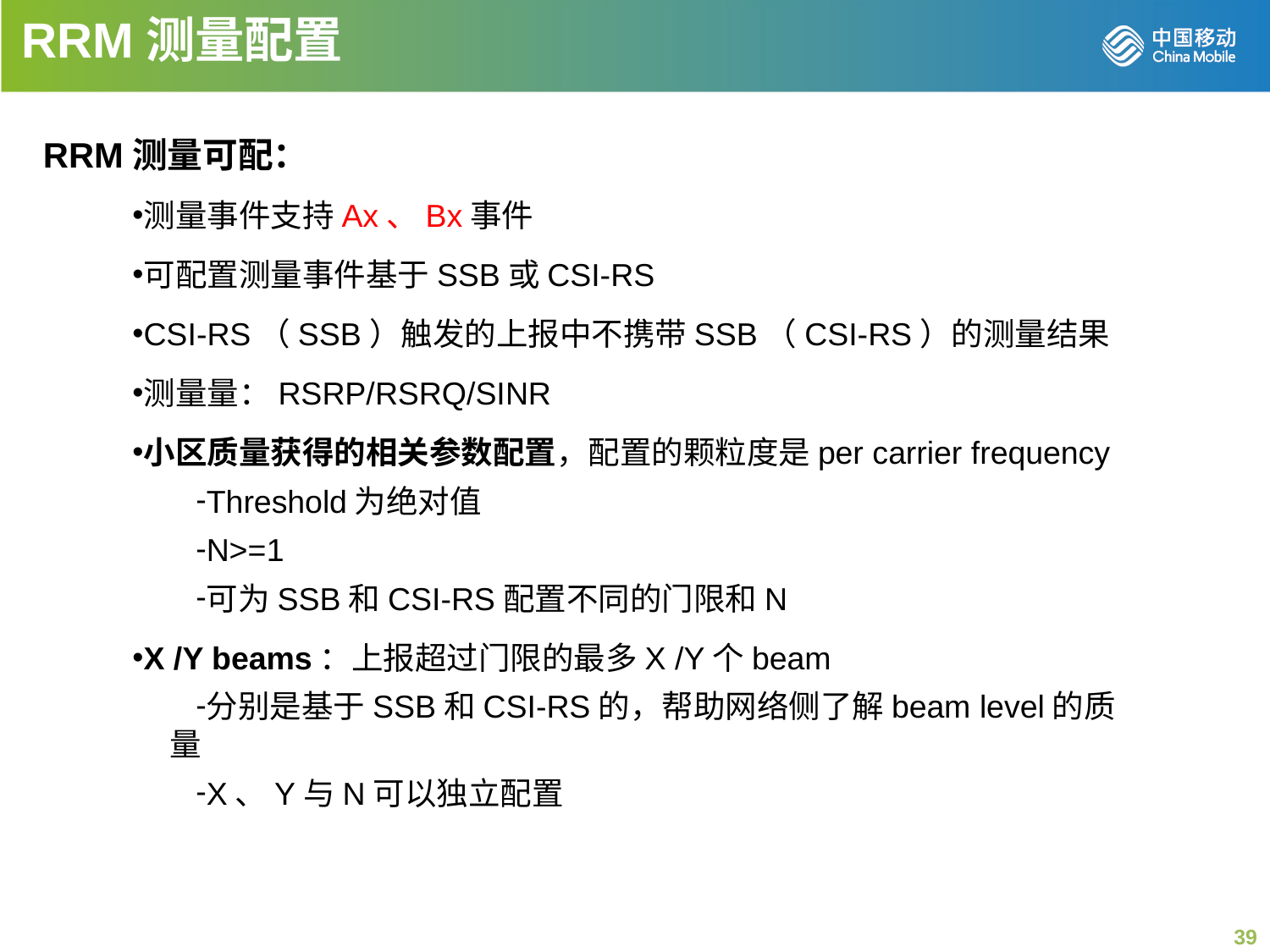

RRM测量配置
RRM测量可配：
测量事件支持Ax、Bx事件
可配置测量事件基于SSB或CSI-RS
CSI-RS（SSB）触发的上报中不携带SSB（CSI-RS）的测量结果
测量量：RSRP/RSRQ/SINR
小区质量获得的相关参数配置，配置的颗粒度是per carrier frequency
Threshold为绝对值
N>=1
可为SSB和CSI-RS配置不同的门限和N
X /Y beams：上报超过门限的最多X /Y个beam
分别是基于SSB和CSI-RS的，帮助网络侧了解beam level的质量
X、Y与N可以独立配置